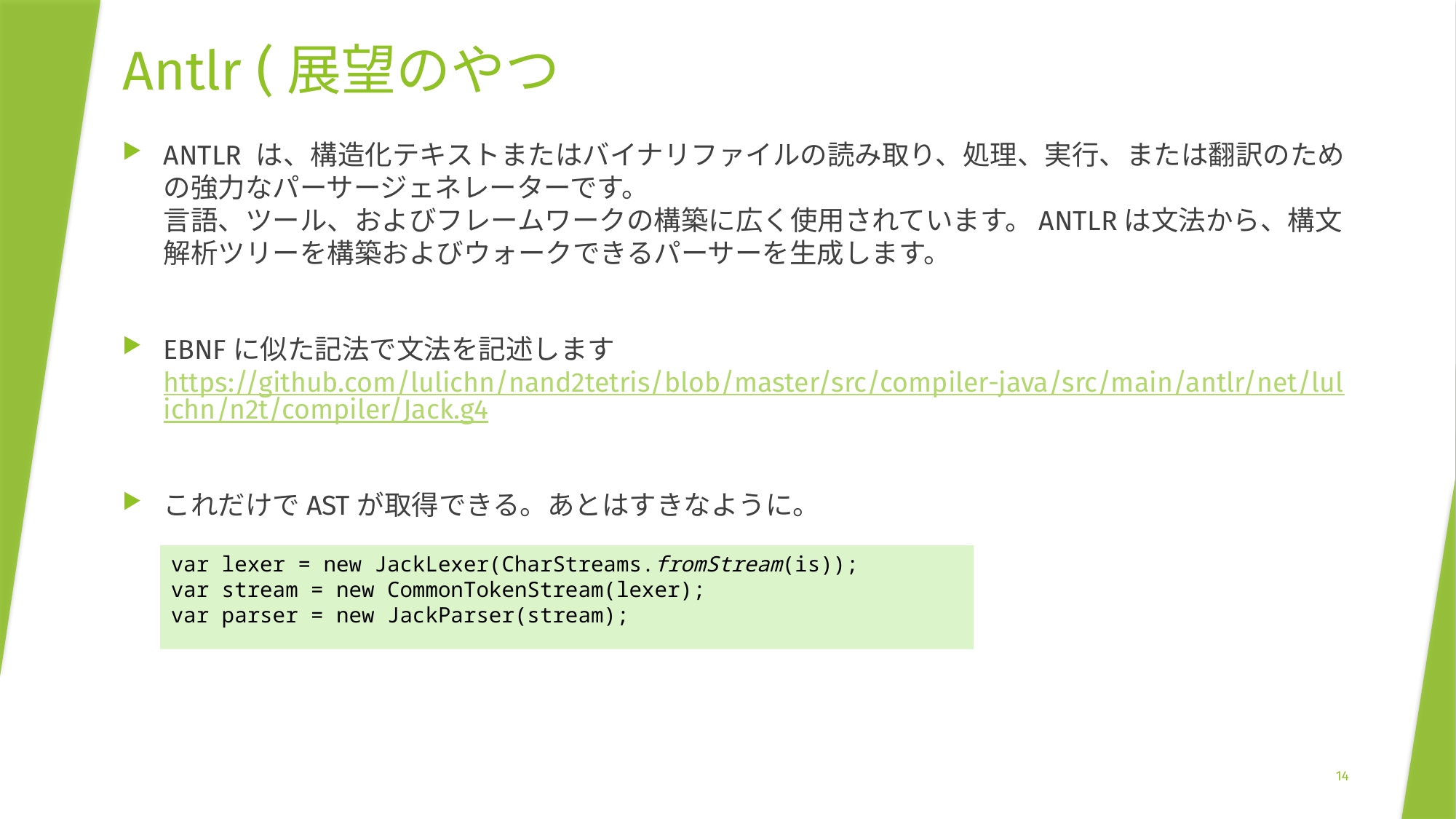

# Antlr (展望のやつ
ANTLR は、構造化テキストまたはバイナリファイルの読み取り、処理、実行、または翻訳のための強力なパーサージェネレーターです。
言語、ツール、およびフレームワークの構築に広く使用されています。ANTLRは文法から、構文解析ツリーを構築およびウォークできるパーサーを生成します。

EBNFに似た記法で文法を記述しますhttps://github.com/lulichn/nand2tetris/blob/master/src/compiler-java/src/main/antlr/net/lulichn/n2t/compiler/Jack.g4

これだけでASTが取得できる。あとはすきなように。

var lexer = new JackLexer(CharStreams.fromStream(is));
var stream = new CommonTokenStream(lexer);
var parser = new JackParser(stream);
14